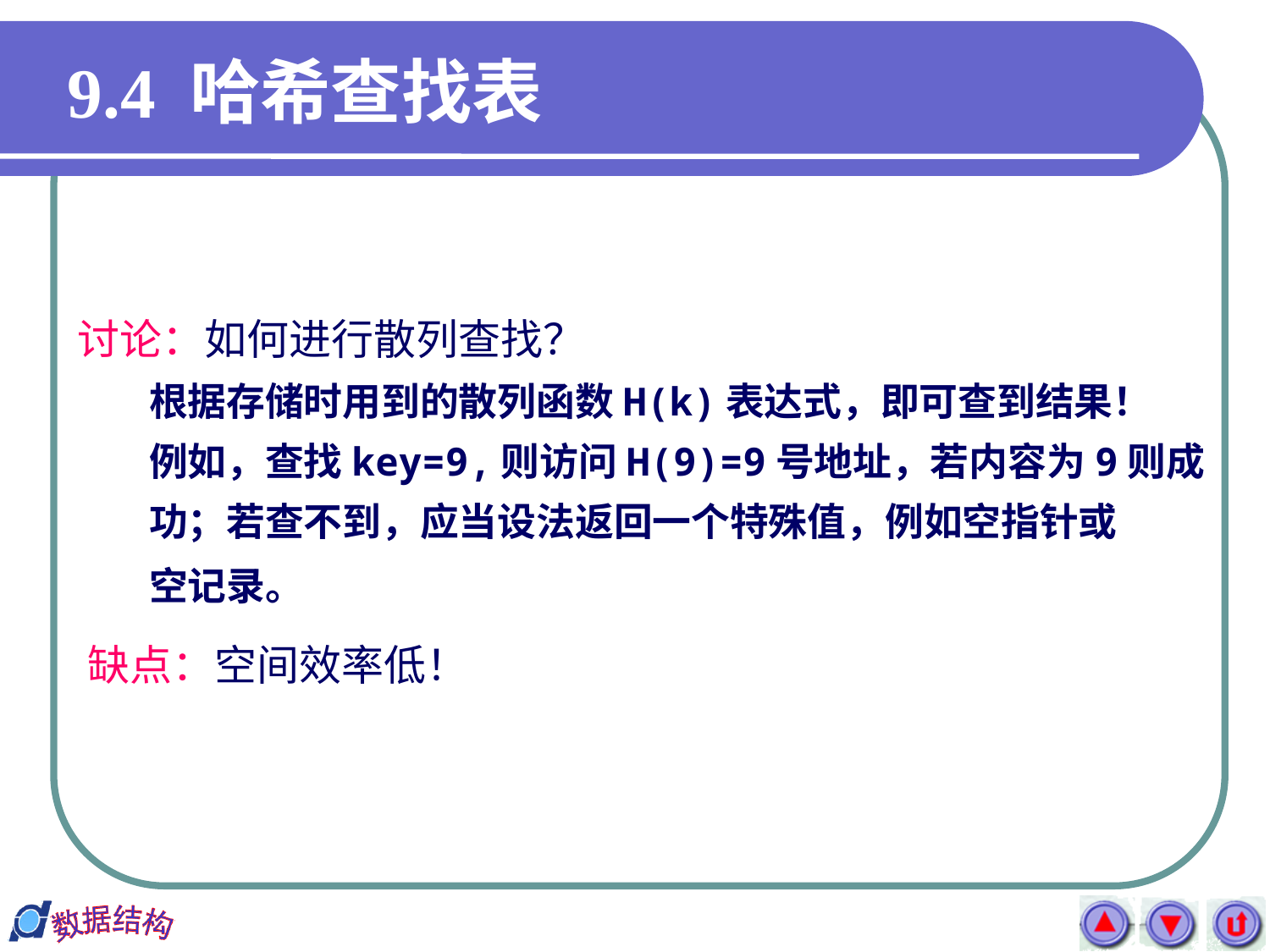

# 9.4 哈希查找表
讨论：如何进行散列查找？
       根据存储时用到的散列函数H(k)表达式，即可查到结果！
       例如，查找key=9,则访问H(9)=9号地址，若内容为9则成
       功；若查不到，应当设法返回一个特殊值，例如空指针或
       空记录。
缺点：空间效率低！